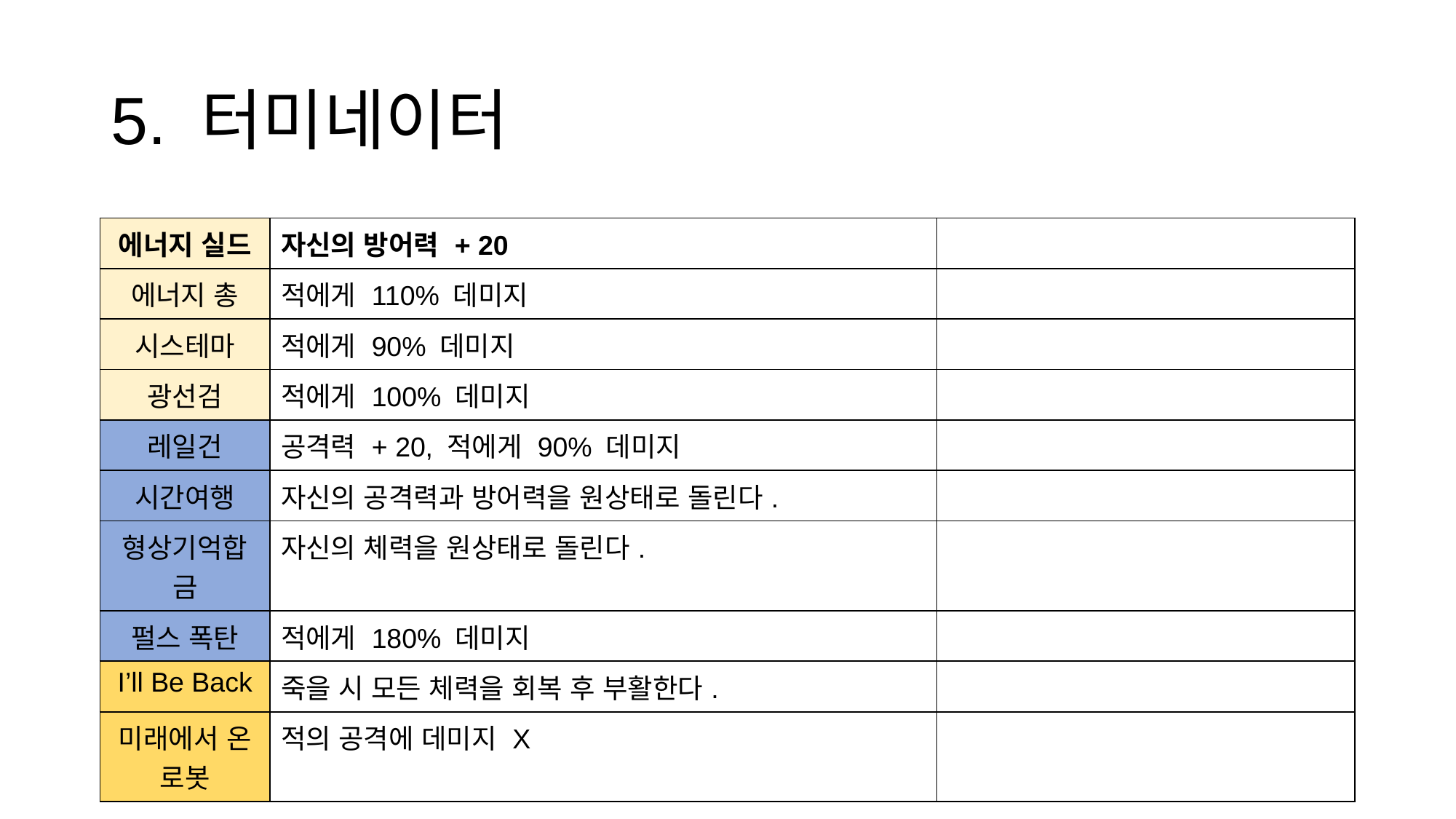

# 5. 터미네이터
| 에너지 실드 | 자신의 방어력 + 20 |  |
| --- | --- | --- |
| 에너지 총 | 적에게 110% 데미지 |  |
| 시스테마 | 적에게 90% 데미지 |  |
| 광선검 | 적에게 100% 데미지 |  |
| 레일건 | 공격력 + 20, 적에게 90% 데미지 |  |
| 시간여행 | 자신의 공격력과 방어력을 원상태로 돌린다. |  |
| 형상기억합금 | 자신의 체력을 원상태로 돌린다. |  |
| 펄스 폭탄 | 적에게 180% 데미지 |  |
| I’ll Be Back | 죽을 시 모든 체력을 회복 후 부활한다. |  |
| 미래에서 온 로봇 | 적의 공격에 데미지 X |  |